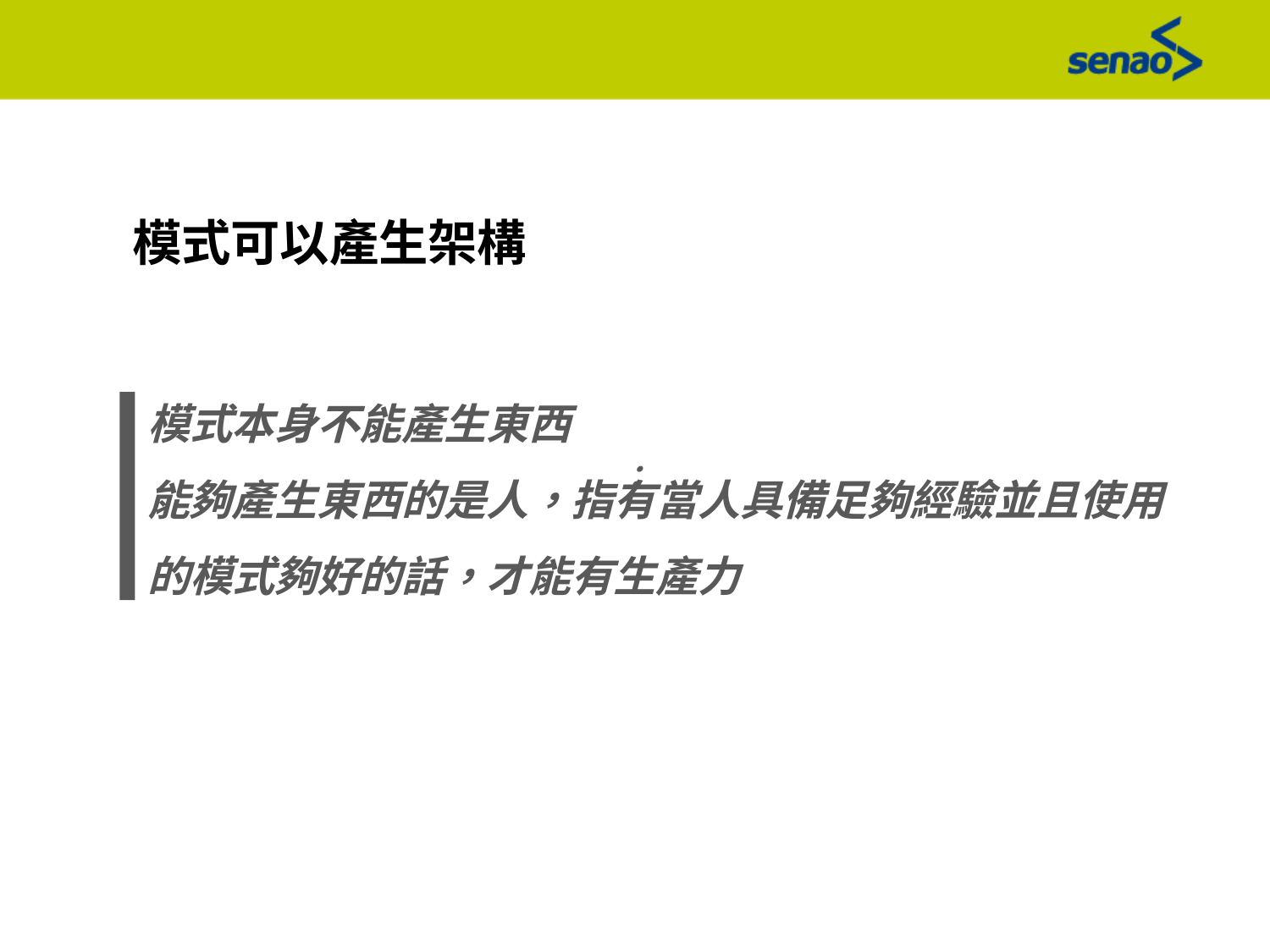

模式可以產生架構
模式本身不能產生東西
能夠產生東西的是人，指有當人具備足夠經驗並且使用的模式夠好的話，才能有生產力

：